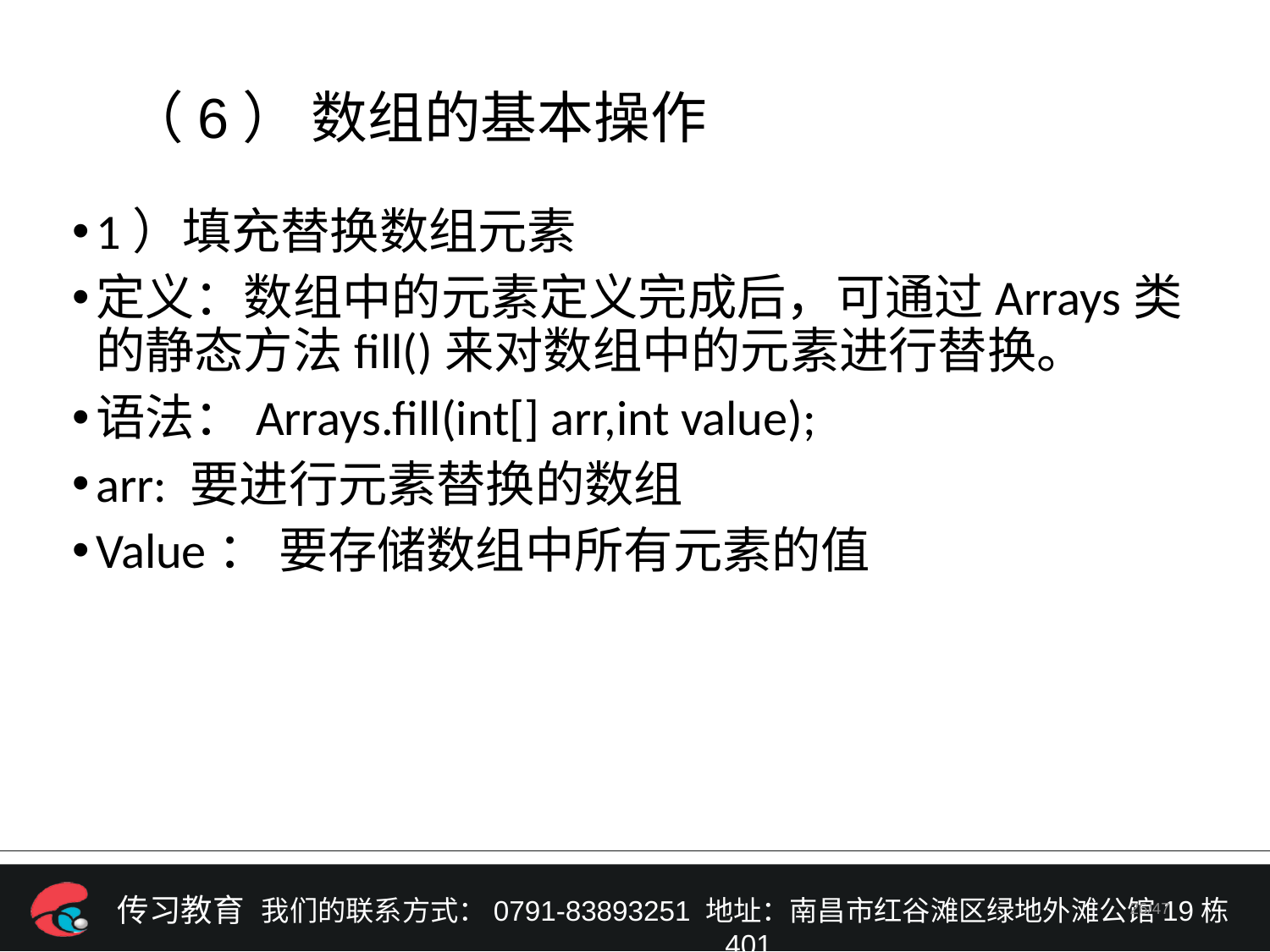

（6） 数组的基本操作
1）填充替换数组元素
定义：数组中的元素定义完成后，可通过Arrays类的静态方法fill()来对数组中的元素进行替换。
语法：Arrays.fill(int[] arr,int value);
arr: 要进行元素替换的数组
Value： 要存储数组中所有元素的值
26/47